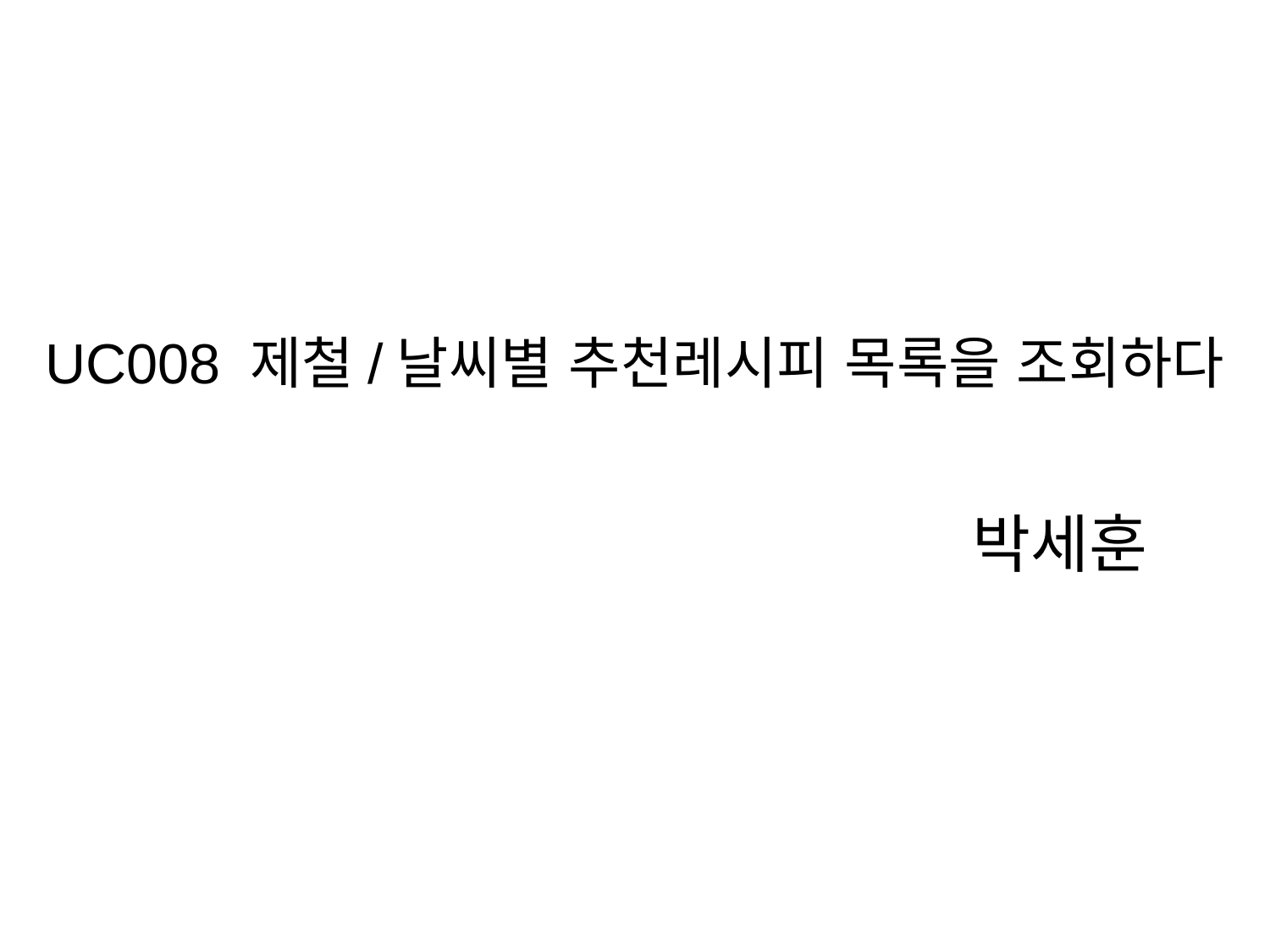

# UC008 제철/날씨별 추천레시피 목록을 조회하다
박세훈